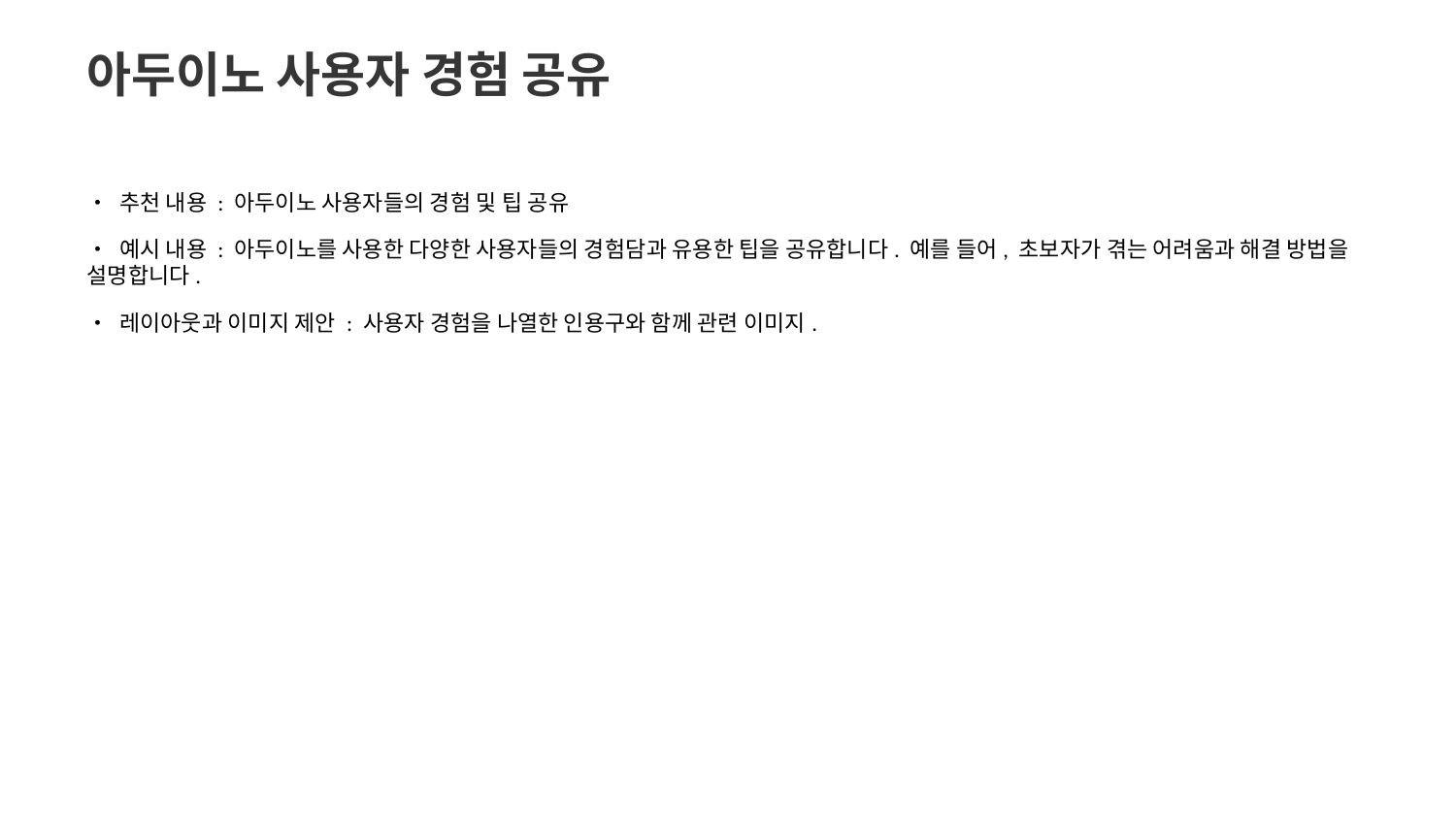

아두이노 사용자 경험 공유
• 추천 내용 : 아두이노 사용자들의 경험 및 팁 공유
• 예시 내용 : 아두이노를 사용한 다양한 사용자들의 경험담과 유용한 팁을 공유합니다. 예를 들어, 초보자가 겪는 어려움과 해결 방법을 설명합니다.
• 레이아웃과 이미지 제안 : 사용자 경험을 나열한 인용구와 함께 관련 이미지.